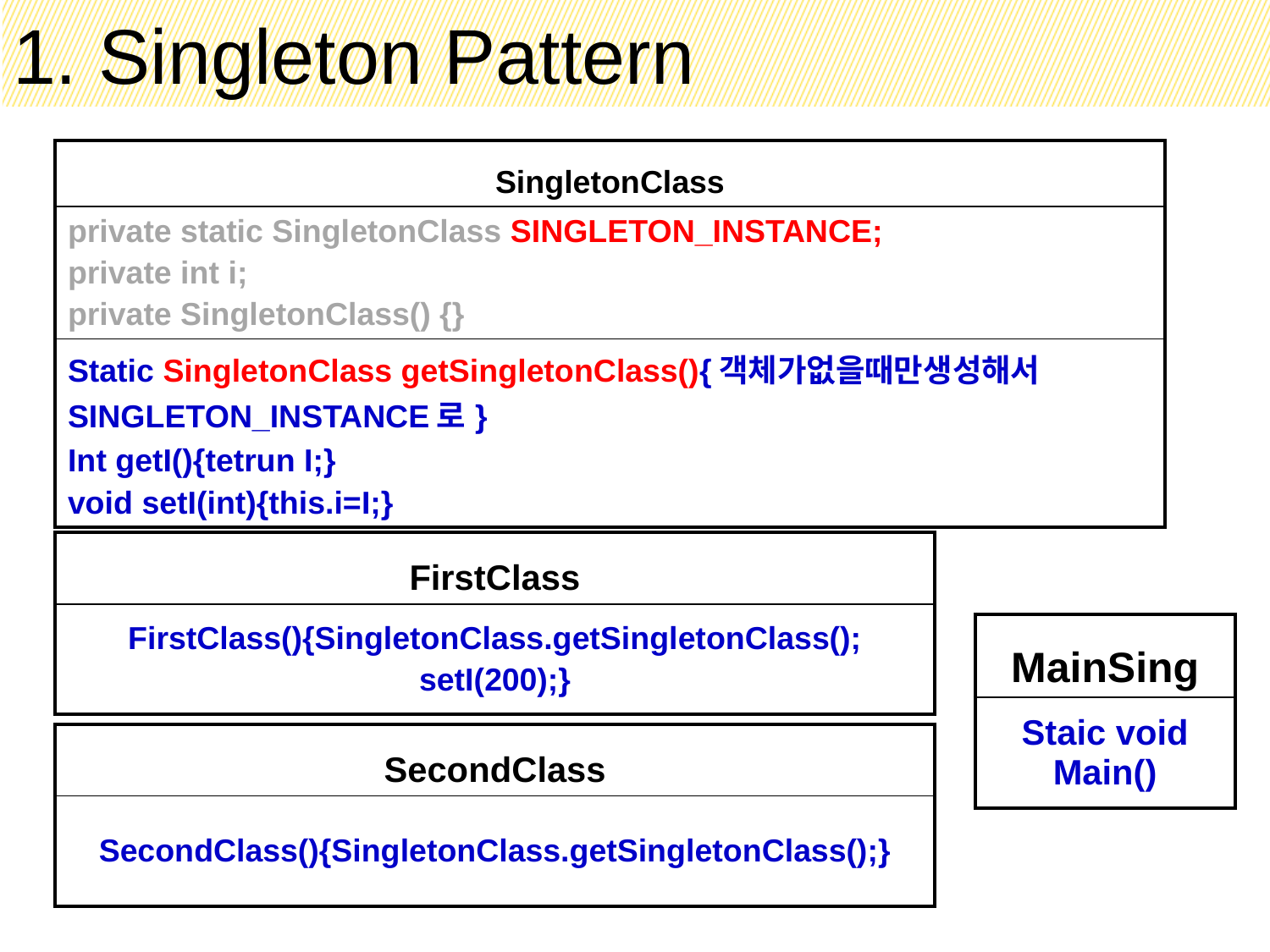

# 1. Singleton Pattern
| SingletonClass |
| --- |
| private static SingletonClass SINGLETON\_INSTANCE; private int i; private SingletonClass() {} |
| Static SingletonClass getSingletonClass(){객체가없을때만생성해서 SINGLETON\_INSTANCE로} Int getI(){tetrun I;} void setI(int){this.i=I;} |
| FirstClass |
| --- |
| FirstClass(){SingletonClass.getSingletonClass(); setI(200);} |
| MainSing |
| --- |
| Staic void Main() |
| SecondClass |
| --- |
| SecondClass(){SingletonClass.getSingletonClass();} |